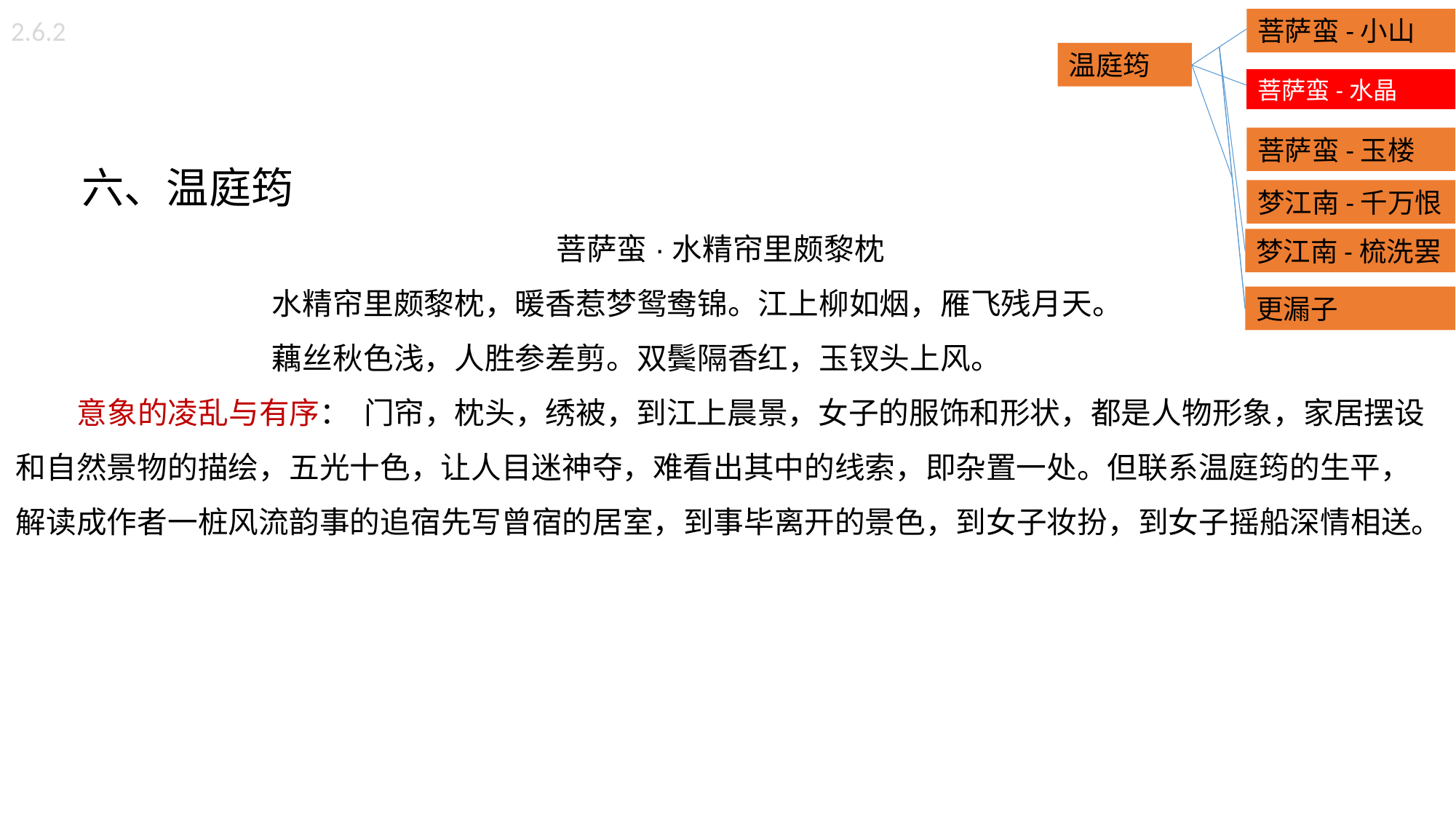

2.6.2
菩萨蛮-小山
温庭筠
菩萨蛮-水晶
菩萨蛮-玉楼
       六、温庭筠
菩萨蛮·水精帘里颇黎枕
                                     水精帘里颇黎枕，暖香惹梦鸳鸯锦。江上柳如烟，雁飞残月天。
                                     藕丝秋色浅，人胜参差剪。双鬓隔香红，玉钗头上风。
        意象的凌乱与有序：  门帘，枕头，绣被，到江上晨景，女子的服饰和形状，都是人物形象，家居摆设和自然景物的描绘，五光十色，让人目迷神夺，难看出其中的线索，即杂置一处。但联系温庭筠的生平，解读成作者一桩风流韵事的追宿先写曾宿的居室，到事毕离开的景色，到女子妆扮，到女子摇船深情相送。

梦江南-千万恨
梦江南-梳洗罢
更漏子